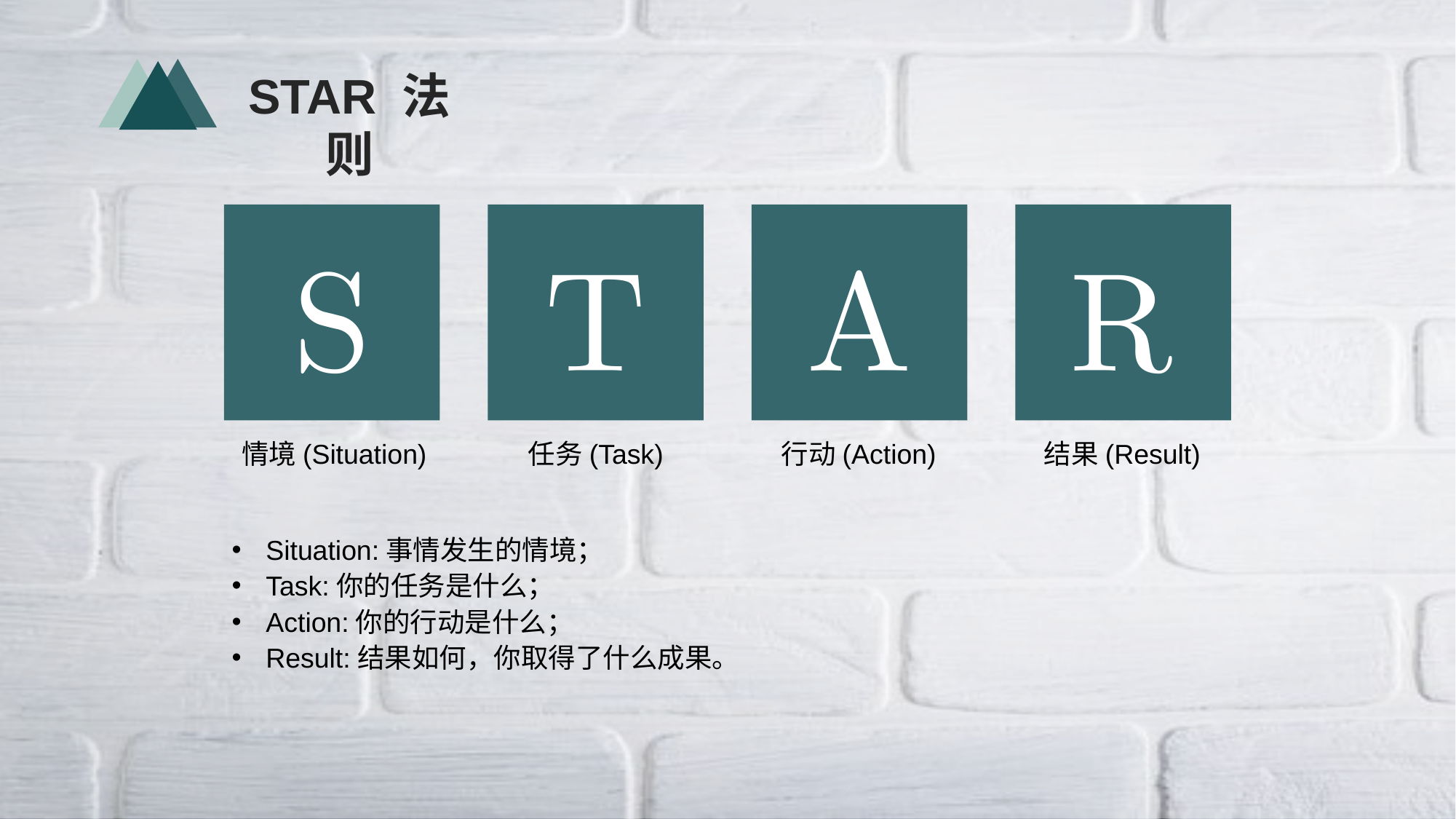

STAR 法则
S
T
A
R
情境(Situation)
任务(Task)
行动(Action)
结果(Result)
Situation:事情发生的情境；
Task:你的任务是什么；
Action:你的行动是什么；
Result:结果如何，你取得了什么成果。